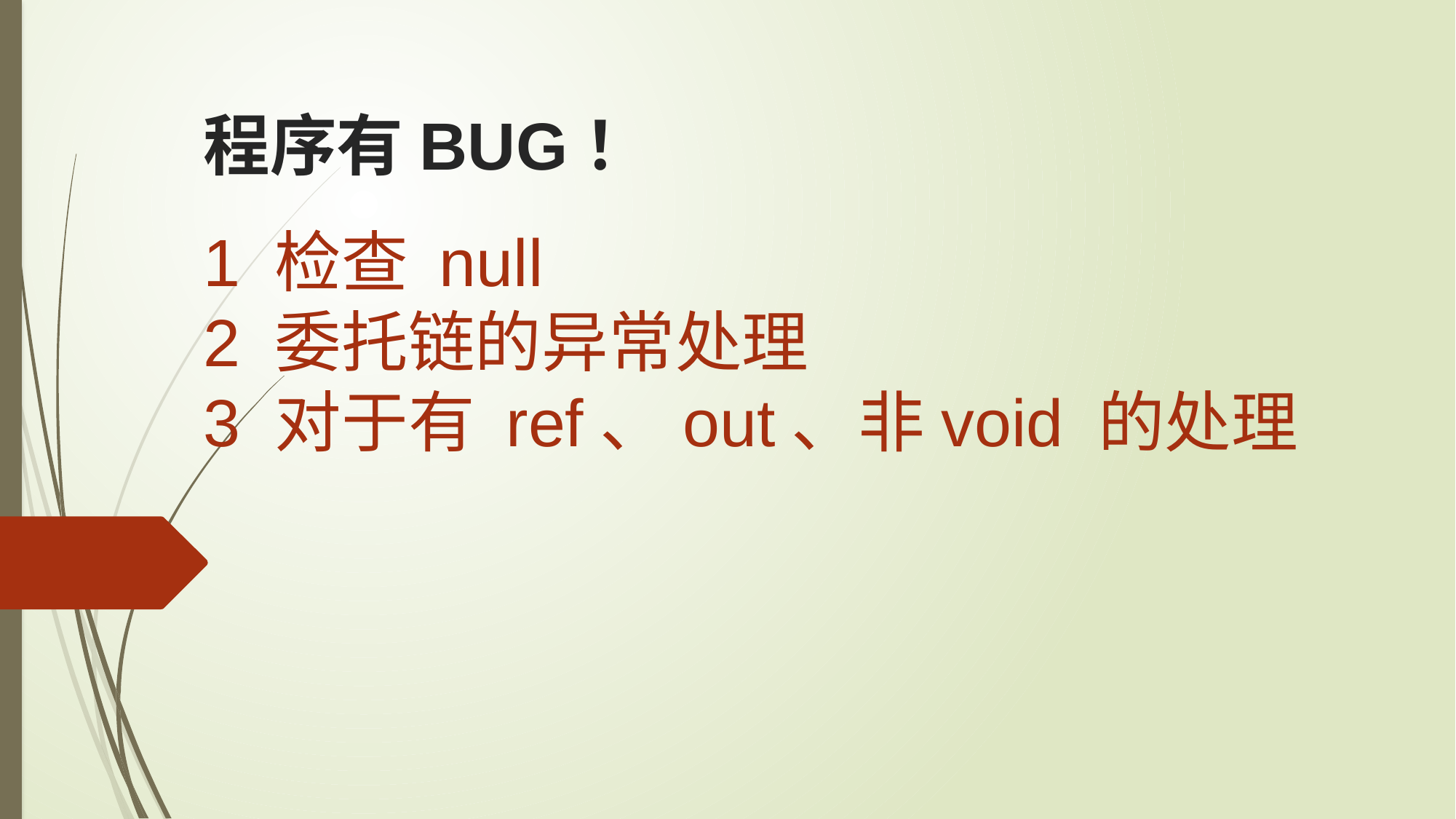

程序有BUG！

1 检查 null
2 委托链的异常处理
3 对于有 ref、out、非void 的处理